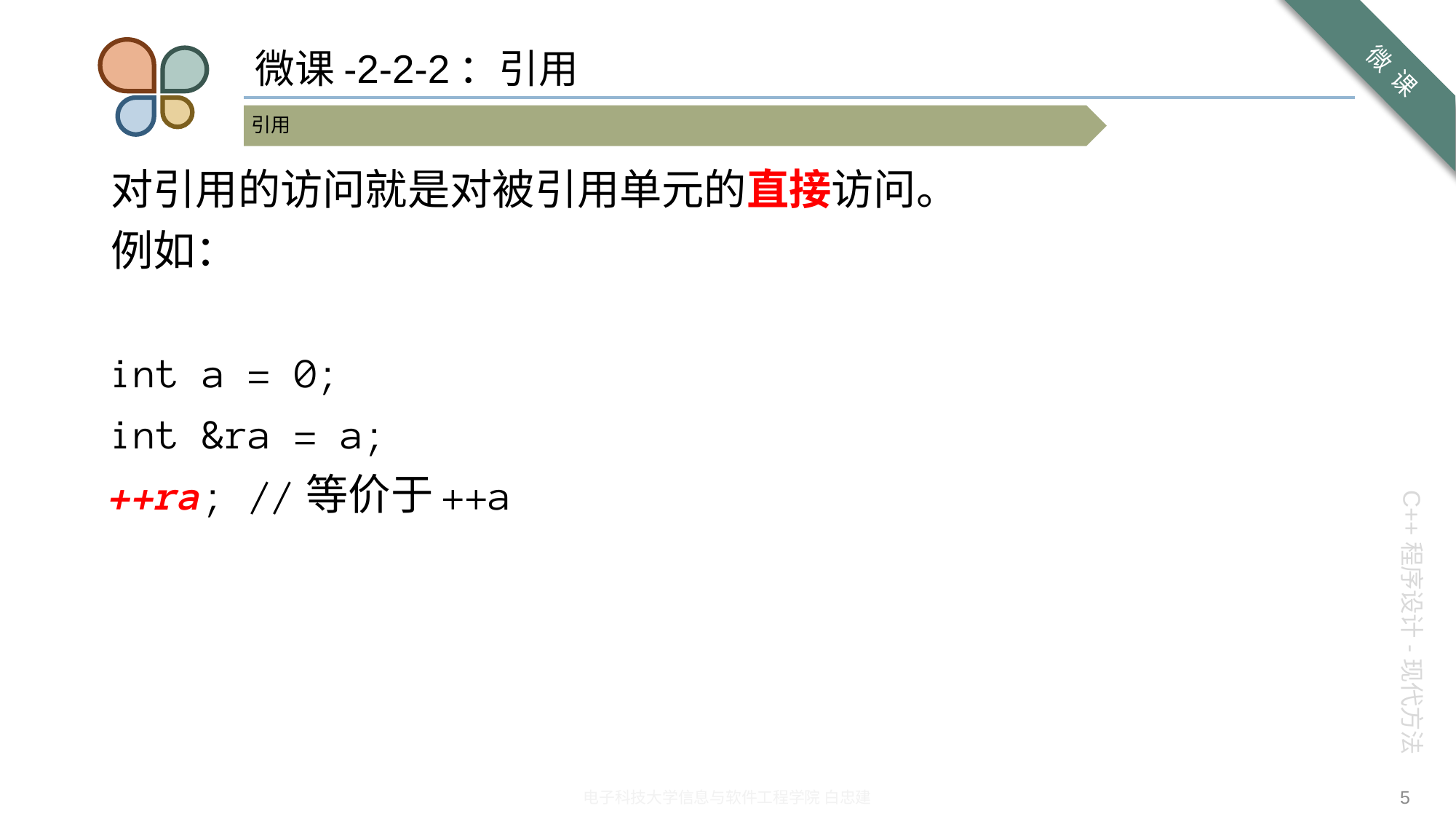

# 微课-2-2-2：引用
引用
对引用的访问就是对被引用单元的直接访问。
例如：

int a = 0;
int &ra = a;
++ra; //等价于++a
5